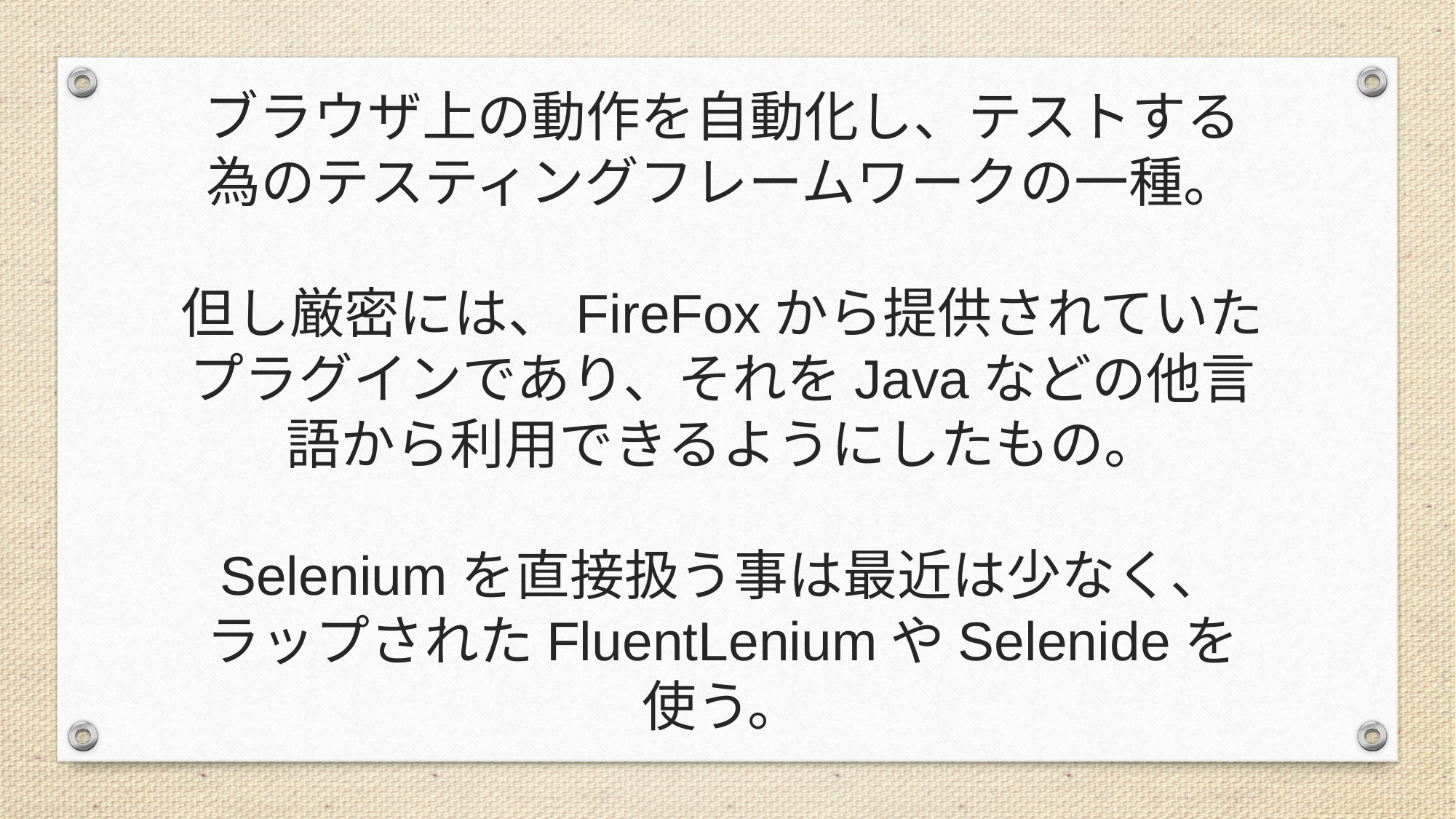

ブラウザ上の動作を自動化し、テストする為のテスティングフレームワークの一種。
但し厳密には、FireFoxから提供されていたプラグインであり、それをJavaなどの他言語から利用できるようにしたもの。
Seleniumを直接扱う事は最近は少なく、ラップされたFluentLeniumやSelenideを使う。